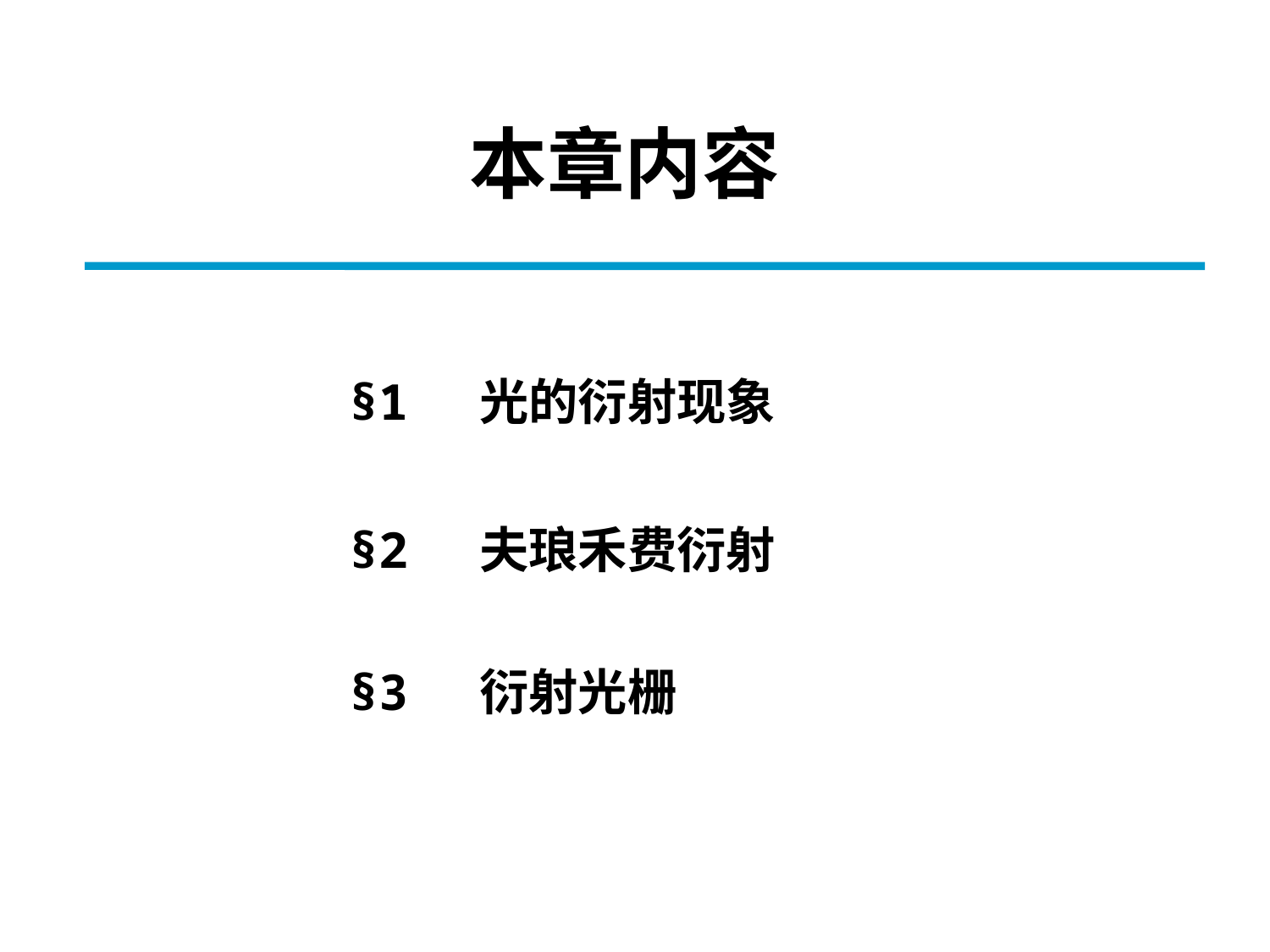

本章内容

§1  光的衍射现象
§2  夫琅禾费衍射
§3  衍射光栅
2